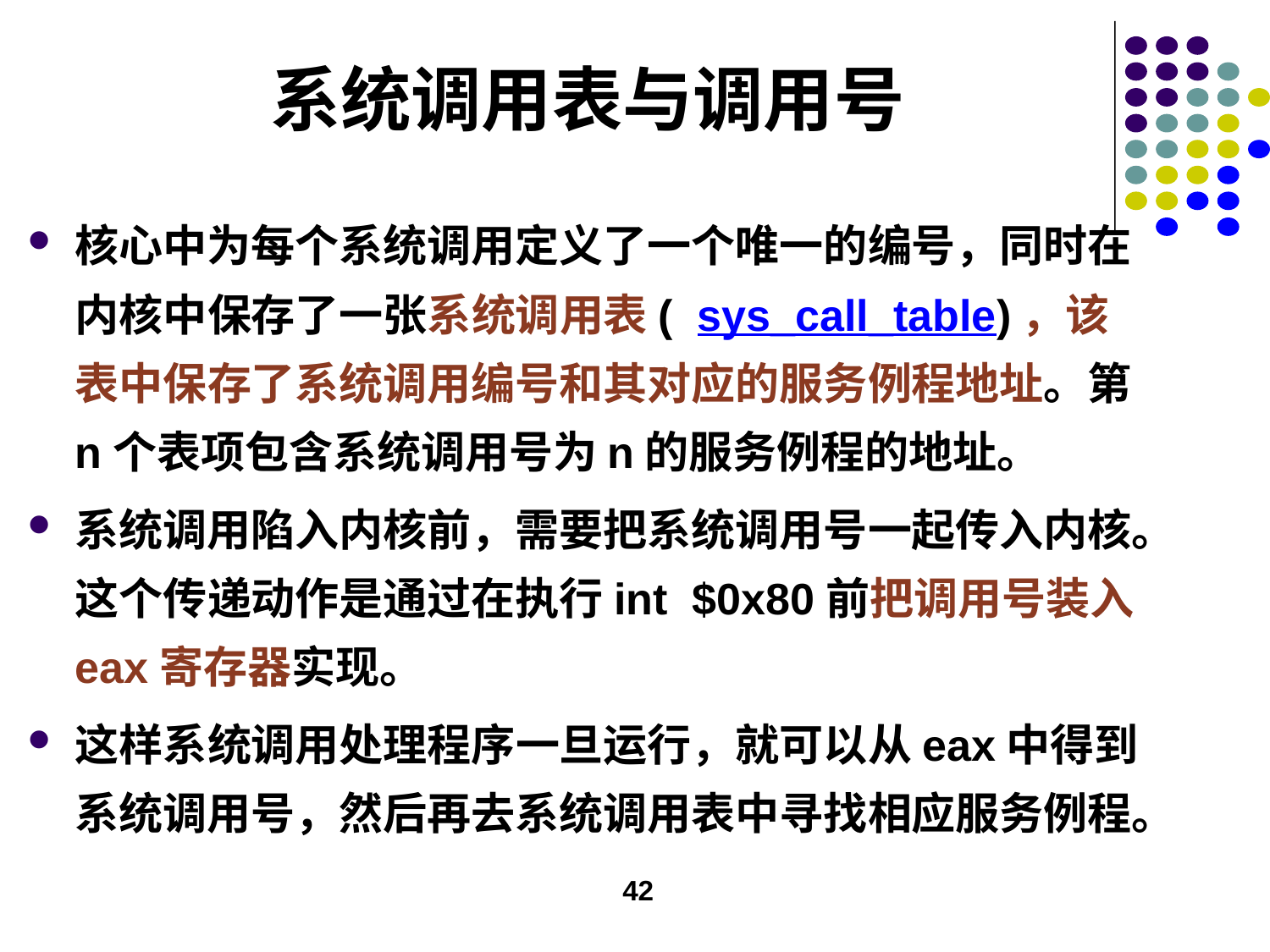

# 系统调用表与调用号
核心中为每个系统调用定义了一个唯一的编号，同时在内核中保存了一张系统调用表(  sys_call_table)，该表中保存了系统调用编号和其对应的服务例程地址。第n个表项包含系统调用号为n的服务例程的地址。
系统调用陷入内核前，需要把系统调用号一起传入内核。这个传递动作是通过在执行int  $0x80前把调用号装入eax寄存器实现。
这样系统调用处理程序一旦运行，就可以从eax中得到系统调用号，然后再去系统调用表中寻找相应服务例程。
42